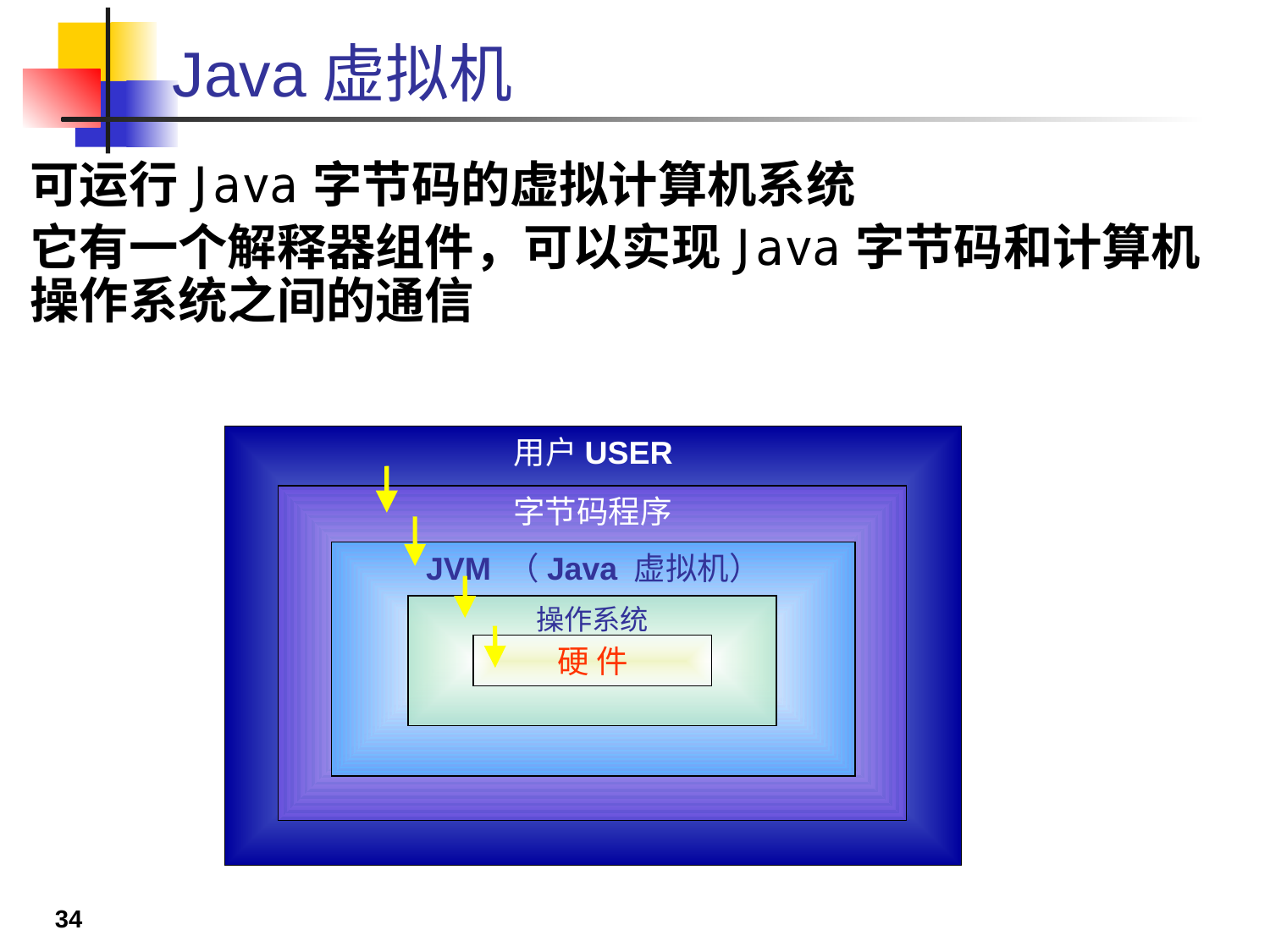

# Java虚拟机
可运行Java字节码的虚拟计算机系统
它有一个解释器组件，可以实现Java字节码和计算机操作系统之间的通信

用户USER

字节码程序

JVM （Java 虚拟机）

操作系统

硬 件
34